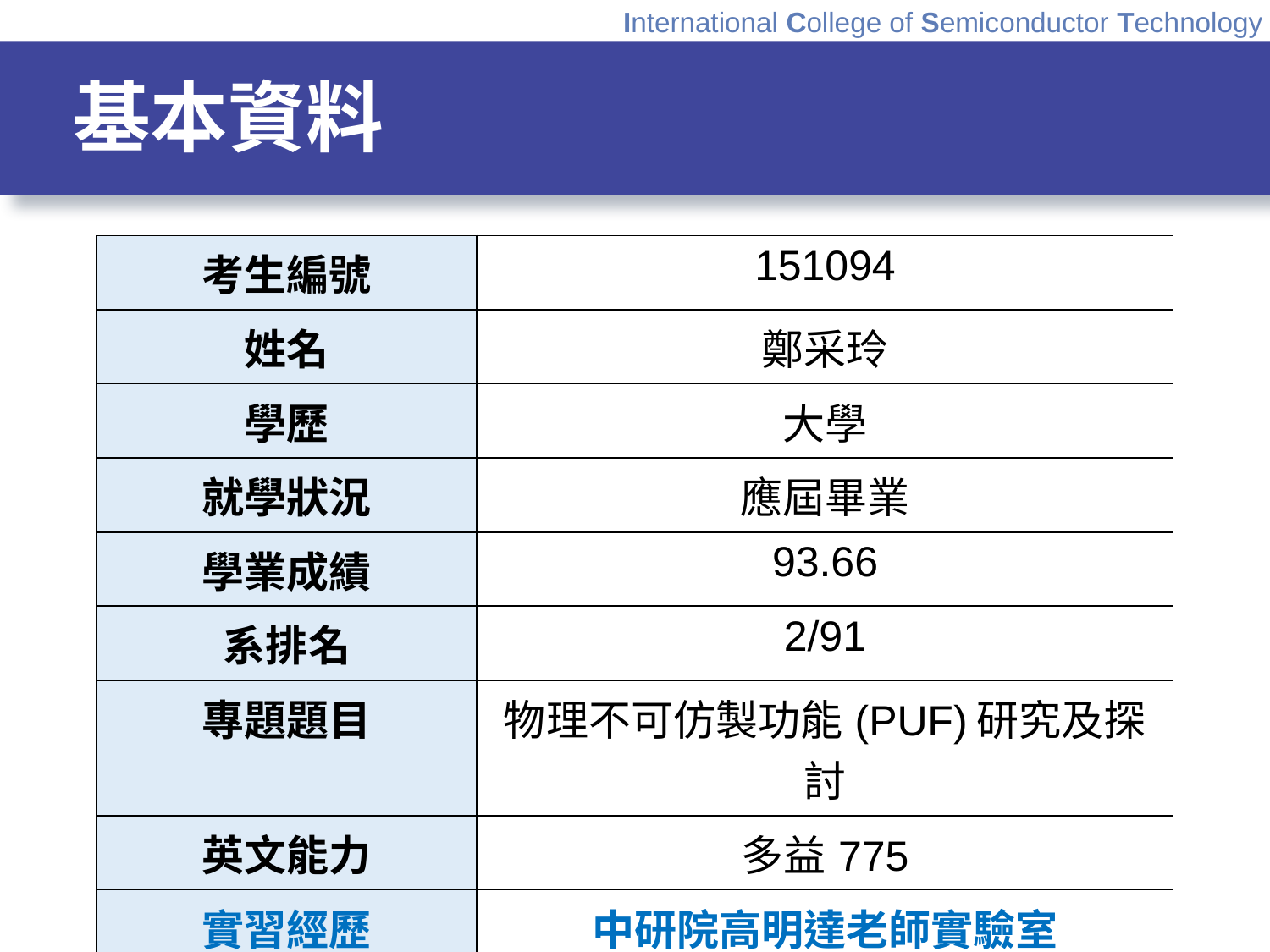

# 基本資料
| 考生編號 | 151094 |
| --- | --- |
| 姓名 | 鄭采玲 |
| 學歷 | 大學 |
| 就學狀況 | 應屆畢業 |
| 學業成績 | 93.66 |
| 系排名 | 2/91 |
| 專題題目 | 物理不可仿製功能(PUF)研究及探討 |
| 英文能力 | 多益775 |
| 實習經歷 | 中研院高明達老師實驗室 |